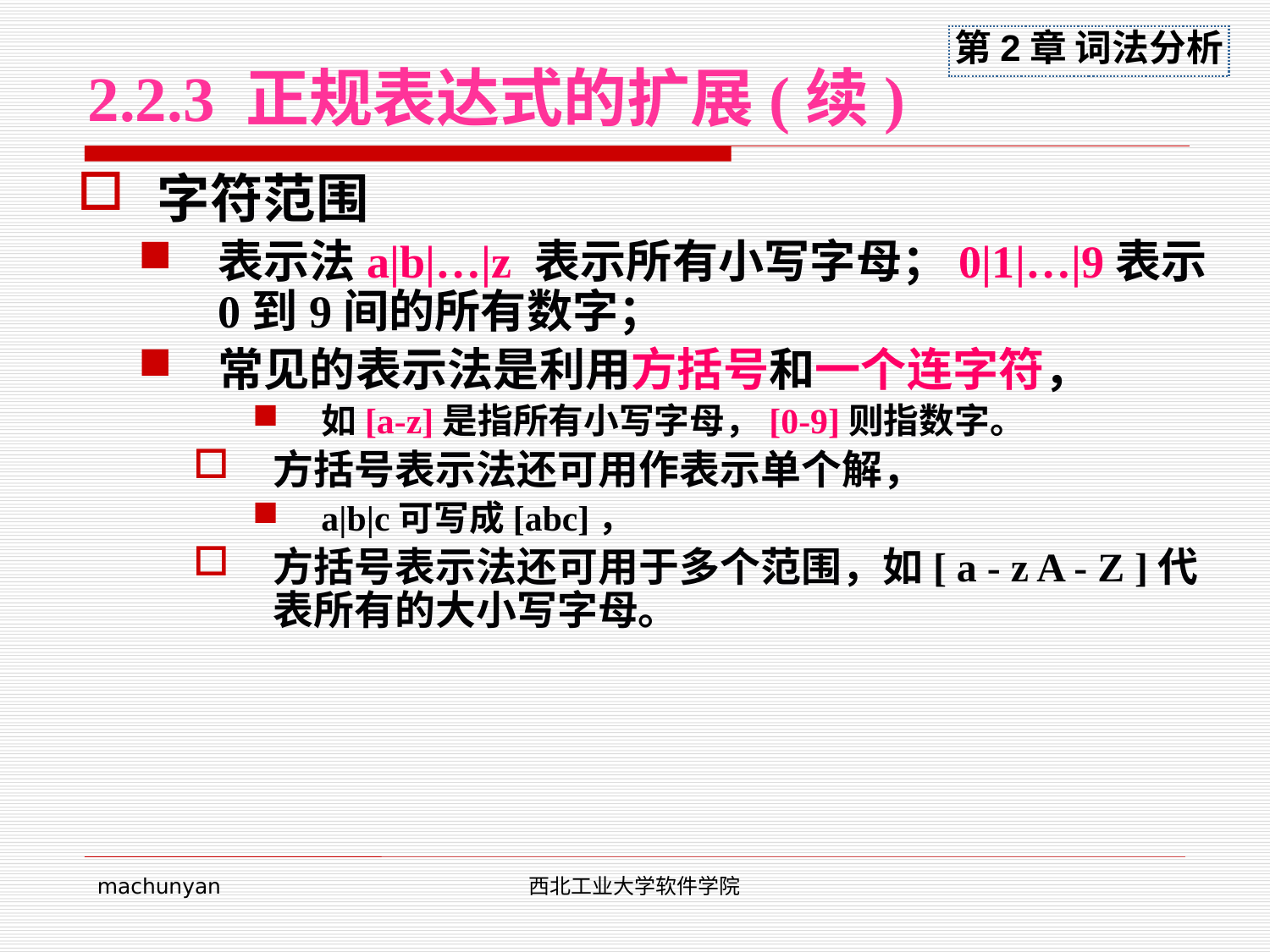

# 2.2.3 正规表达式的扩展(续)
字符范围
表示法a|b|…|z 表示所有小写字母；0|1|…|9表示0到9间的所有数字；
常见的表示法是利用方括号和一个连字符，
如[a-z]是指所有小写字母，[0-9]则指数字。
方括号表示法还可用作表示单个解，
a|b|c可写成[abc]，
方括号表示法还可用于多个范围，如[ a - z A - Z ]代表所有的大小写字母。
machunyan

西北工业大学软件学院
32